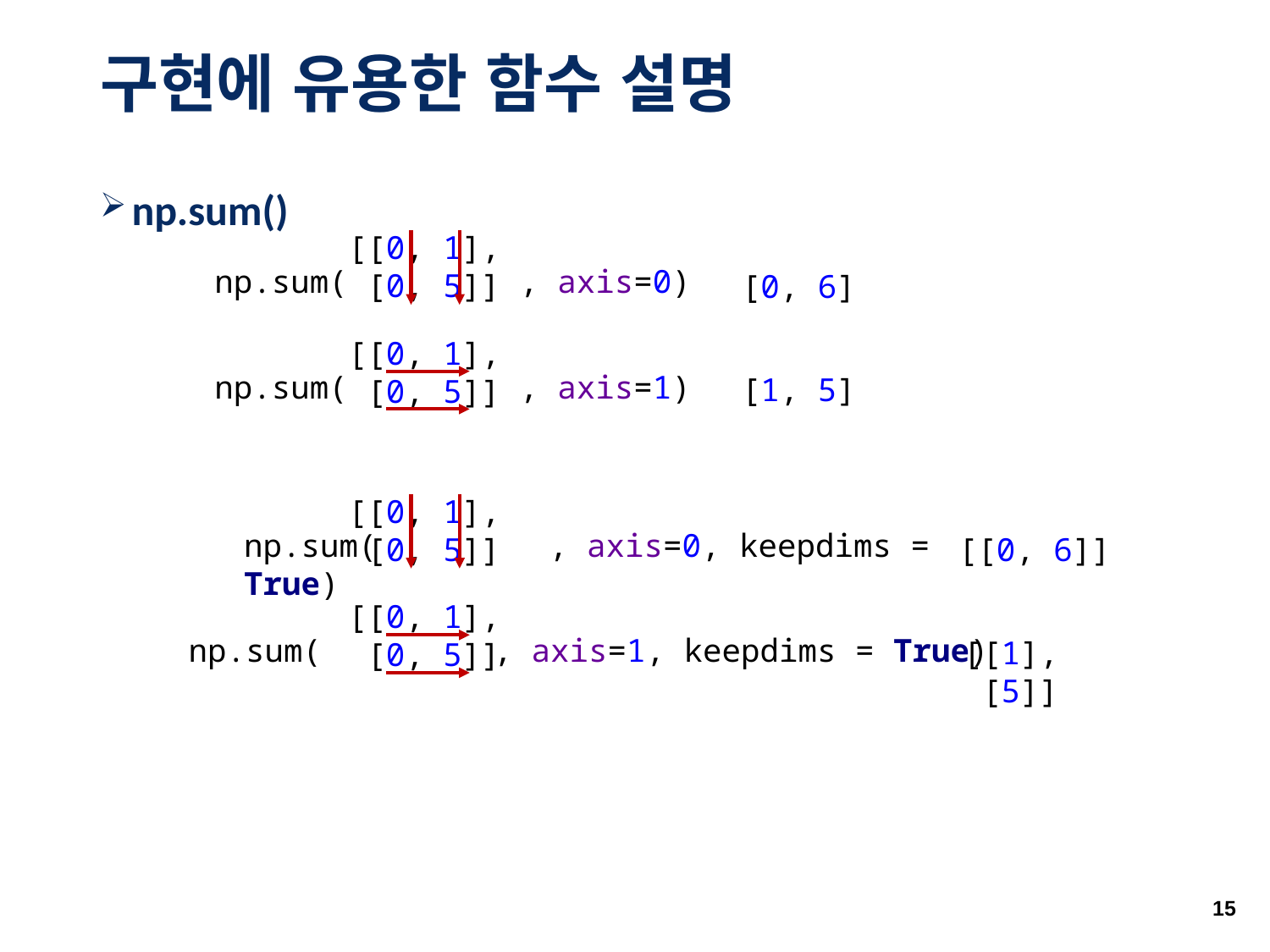

# 구현에 유용한 함수 설명
np.sum()
[[0, 1],
 [0, 5]]
np.sum(         , axis=0)
[0, 6]
[[0, 1],
 [0, 5]]
np.sum(         , axis=1)
[1, 5]
[[0, 1],
 [0, 5]]
np.sum(         , axis=0, keepdims = True)
[[0, 6]]
[[0, 1],
 [0, 5]]
np.sum(         , axis=1, keepdims = True)
[[1],
 [5]]
15